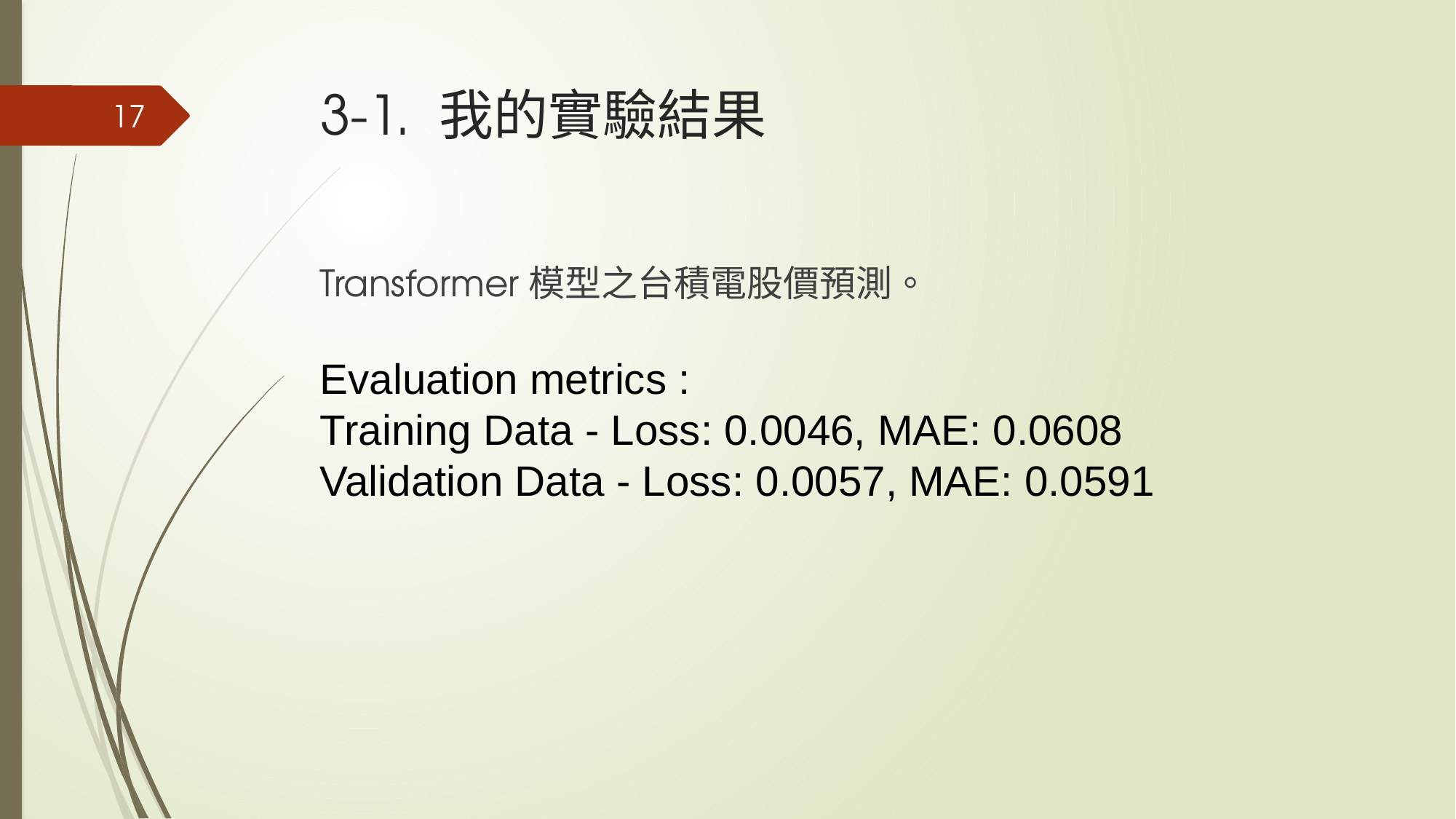

# 3-1. 我的實驗結果
17
Transformer模型之台積電股價預測。

Evaluation metrics :
Training Data - Loss: 0.0046, MAE: 0.0608
Validation Data - Loss: 0.0057, MAE: 0.0591